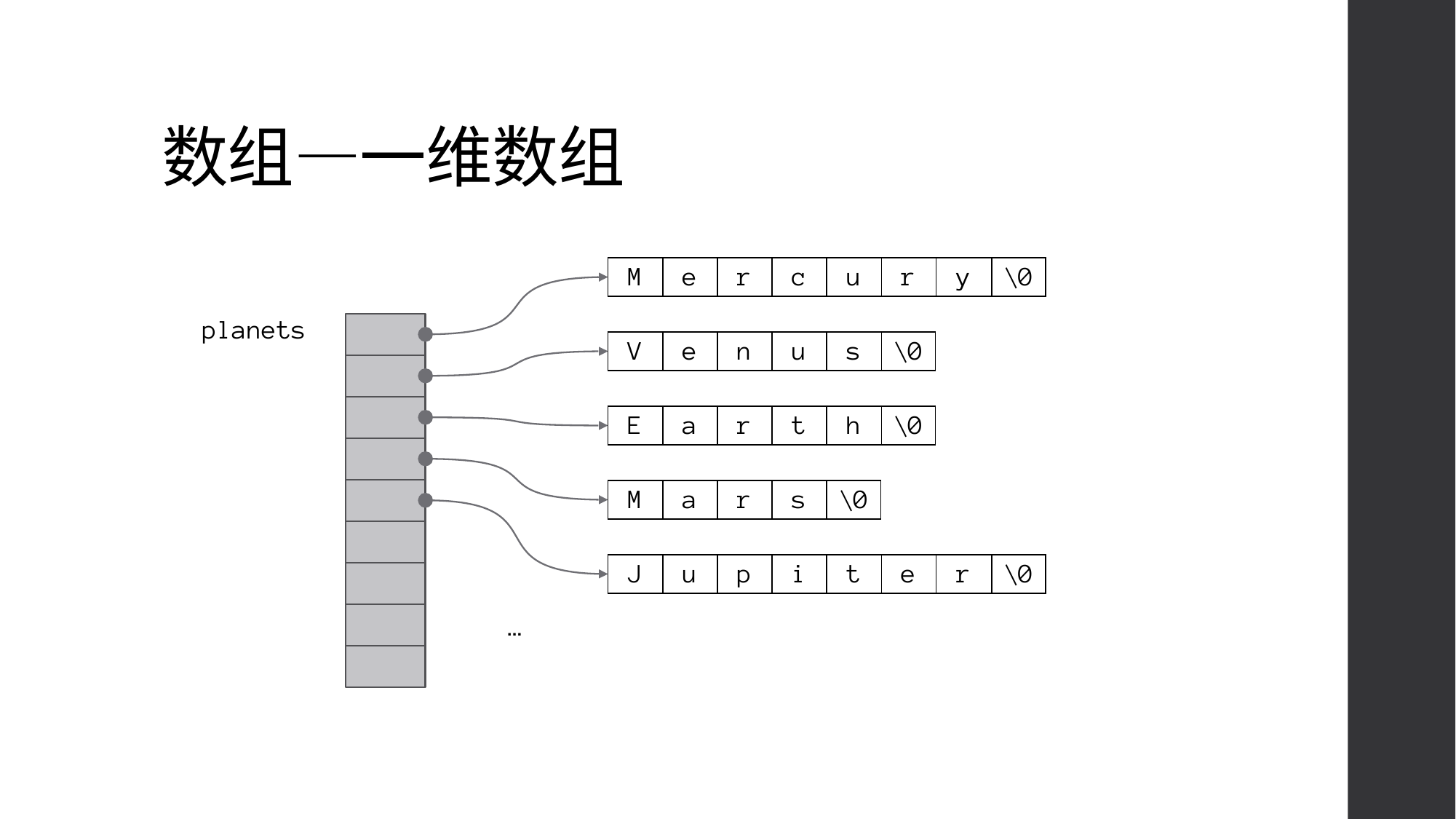

# 数组—一维数组
| M | e | r | c | u | r | y | \0 |
| --- | --- | --- | --- | --- | --- | --- | --- |
planets

| V | e | n | u | s | \0 |
| --- | --- | --- | --- | --- | --- |
| E | a | r | t | h | \0 |
| --- | --- | --- | --- | --- | --- |
| M | a | r | s | \0 |
| --- | --- | --- | --- | --- |
| J | u | p | i | t | e | r | \0 |
| --- | --- | --- | --- | --- | --- | --- | --- |
…